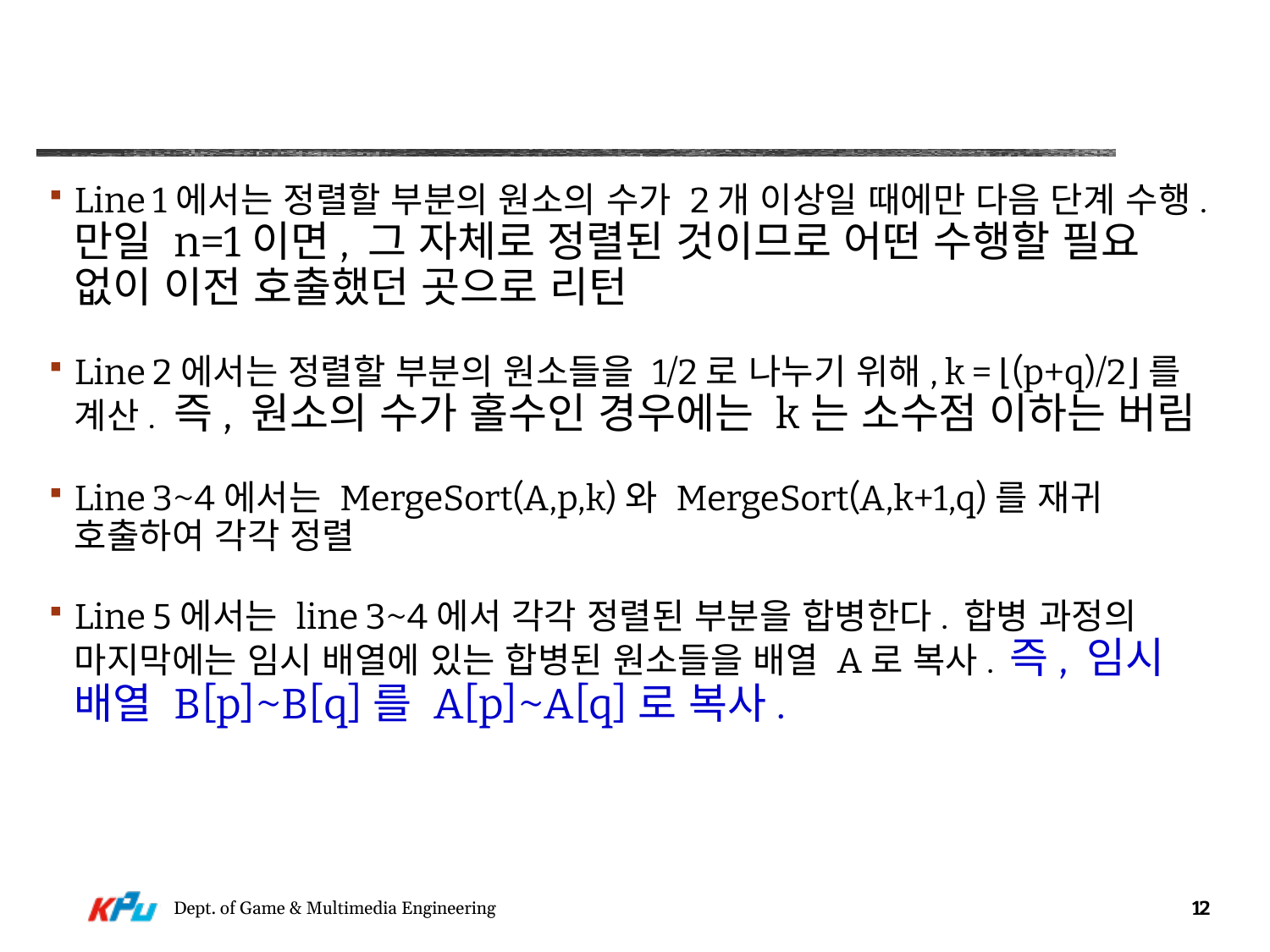

#
Line 1에서는 정렬할 부분의 원소의 수가 2개 이상일 때에만 다음 단계 수행. 만일 n=1이면, 그 자체로 정렬된 것이므로 어떤 수행할 필요 없이 이전 호출했던 곳으로 리턴
Line 2에서는 정렬할 부분의 원소들을 1/2로 나누기 위해, k = ⌊(p+q)/2⌋를 계산. 즉, 원소의 수가 홀수인 경우에는 k는 소수점 이하는 버림
Line 3~4에서는 MergeSort(A,p,k)와 MergeSort(A,k+1,q)를 재귀 호출하여 각각 정렬
Line 5에서는 line 3~4에서 각각 정렬된 부분을 합병한다. 합병 과정의 마지막에는 임시 배열에 있는 합병된 원소들을 배열 A로 복사. 즉, 임시 배열 B[p]~B[q]를 A[p]~A[q]로 복사.
Dept. of Game & Multimedia Engineering
12